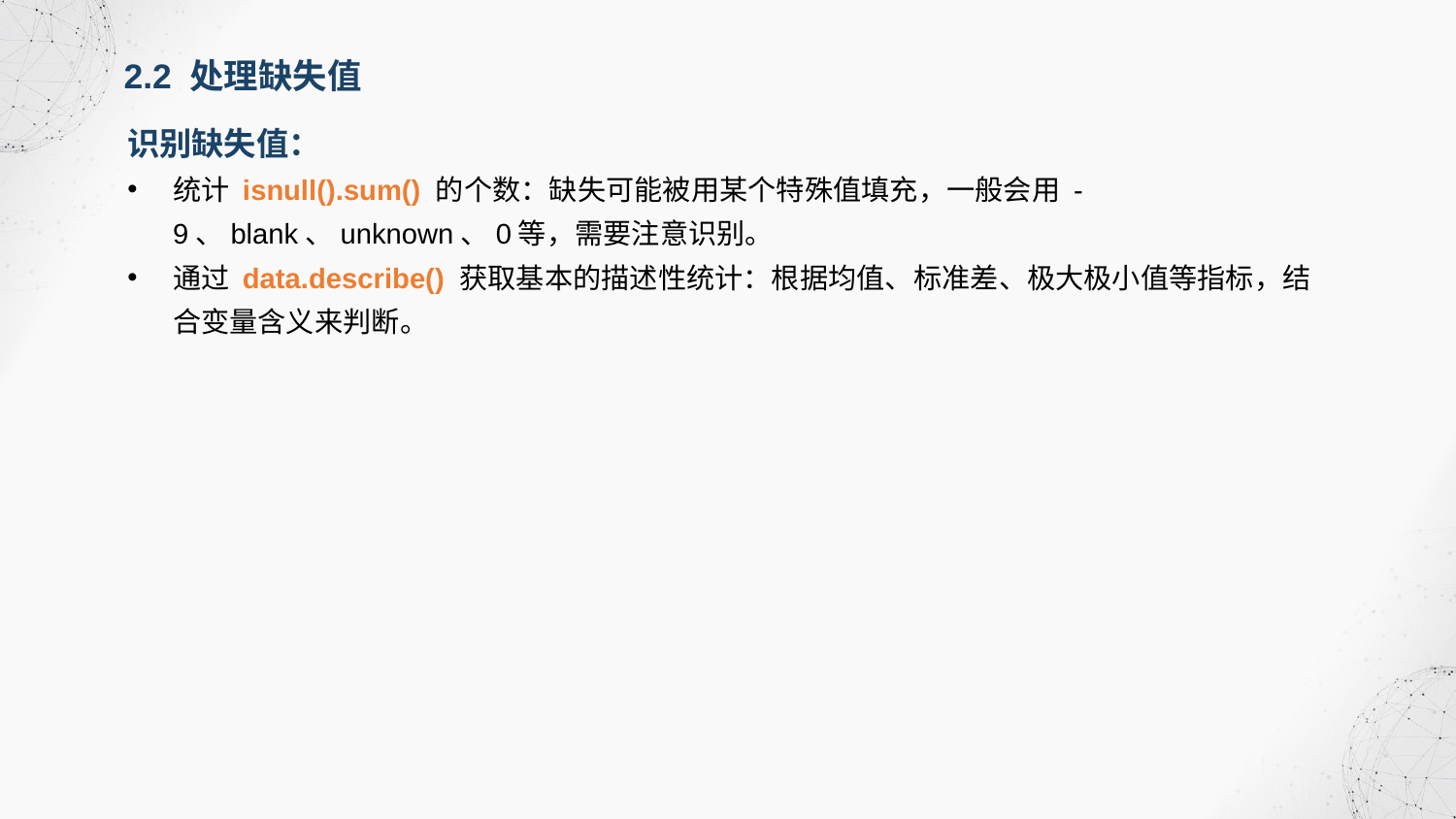

2.2 处理缺失值
识别缺失值：
统计 isnull().sum() 的个数：缺失可能被用某个特殊值填充，一般会用 -9、blank、unknown、0等，需要注意识别。
通过 data.describe() 获取基本的描述性统计：根据均值、标准差、极大极小值等指标，结合变量含义来判断。